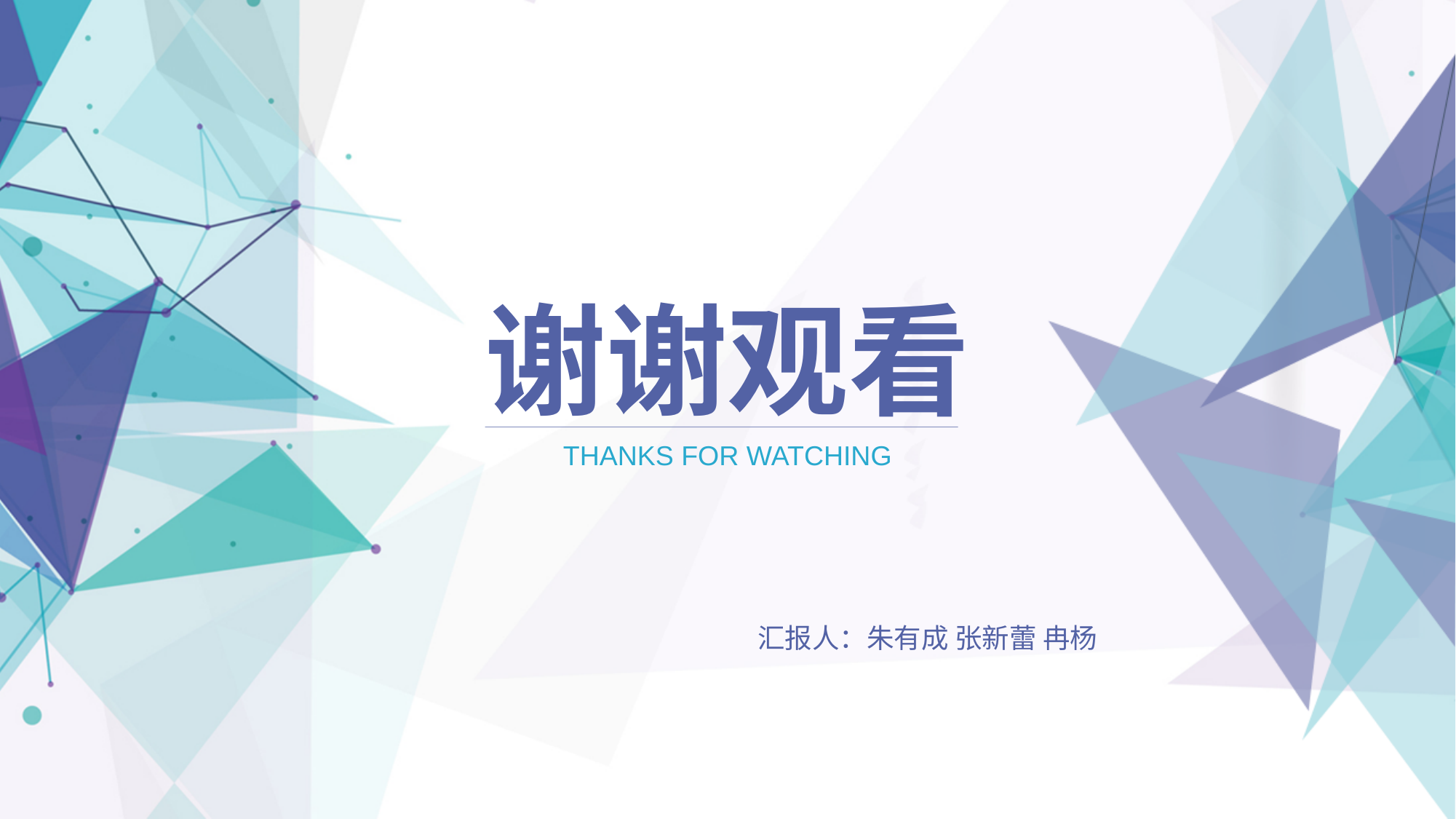

谢谢观看
THANKS FOR WATCHING
汇报人：朱有成 张新蕾 冉杨